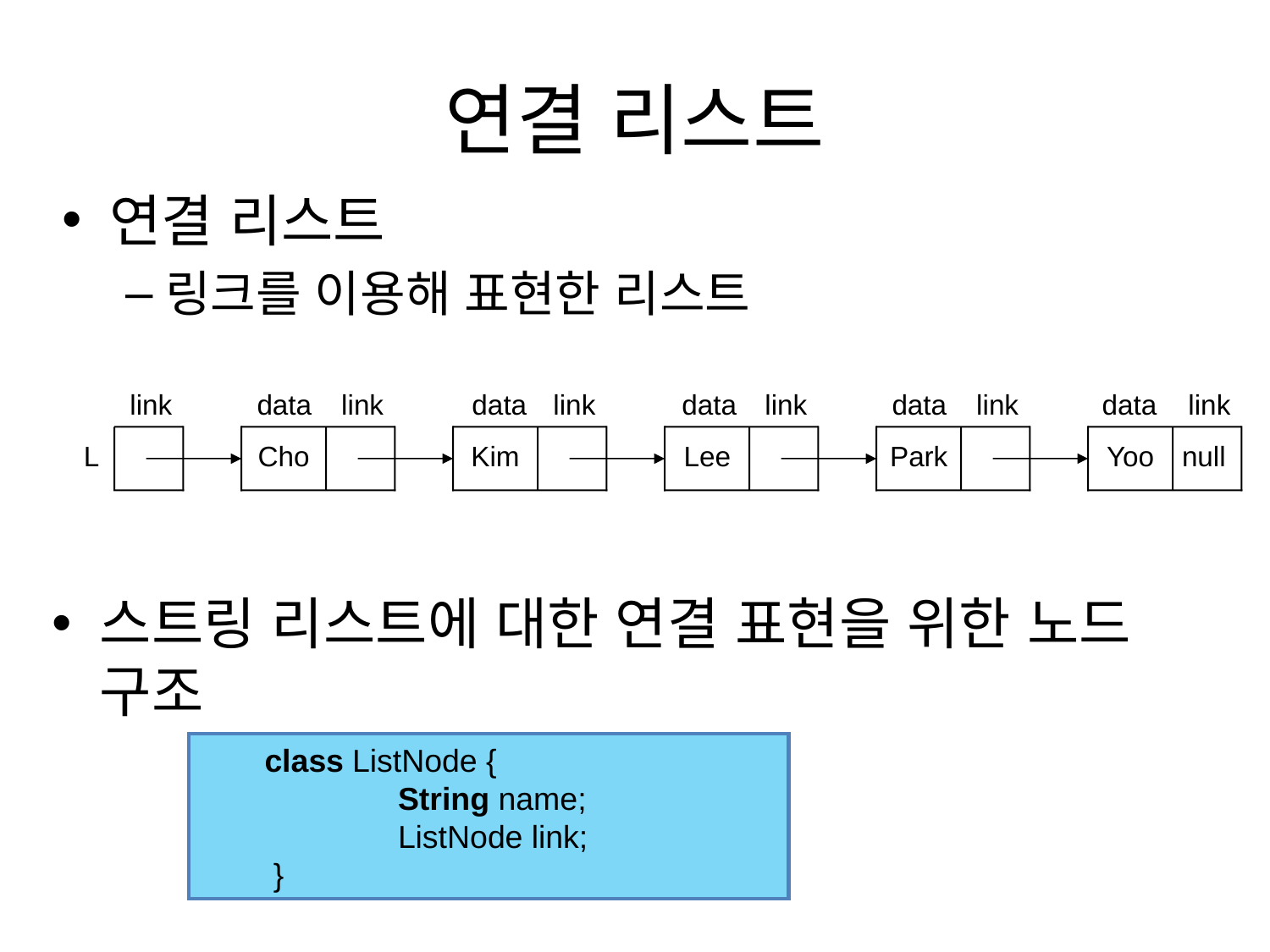

# 연결 리스트
연결 리스트
링크를 이용해 표현한 리스트
link
data
link
Cho

data
link
Kim

data
link
Lee

data
link
Park

data
link
     L

Yoo

null

스트링 리스트에 대한 연결 표현을 위한 노드 구조

class ListNode {
               String name;
               ListNode link;
 }